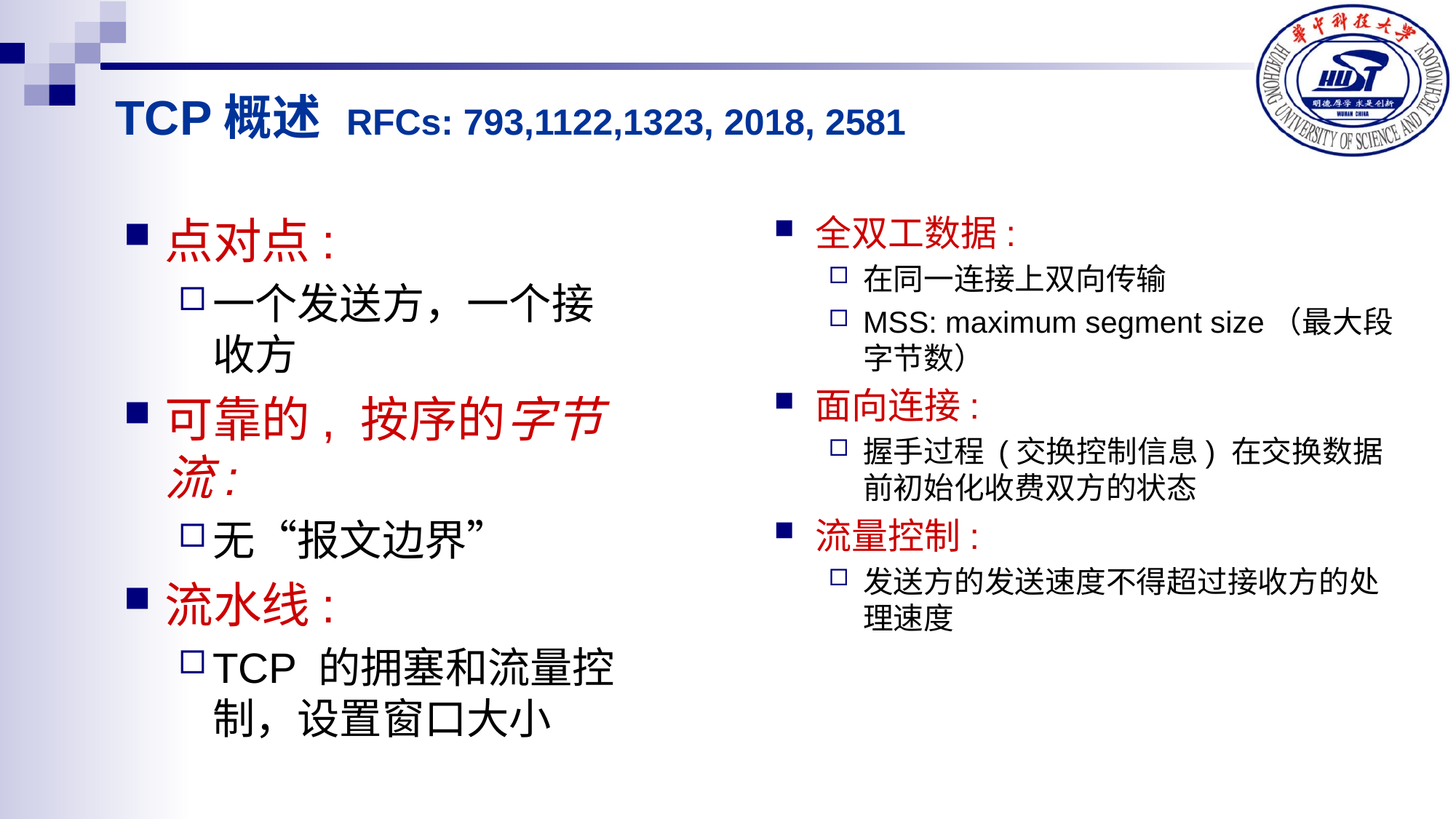

# TCP概述 RFCs: 793,1122,1323, 2018, 2581
点对点:
一个发送方，一个接收方
可靠的, 按序的字节流:
无“报文边界”
流水线:
TCP 的拥塞和流量控制，设置窗口大小

全双工数据:
在同一连接上双向传输
MSS: maximum segment size（最大段字节数）
面向连接:
握手过程 (交换控制信息) 在交换数据前初始化收费双方的状态
流量控制:
发送方的发送速度不得超过接收方的处理速度